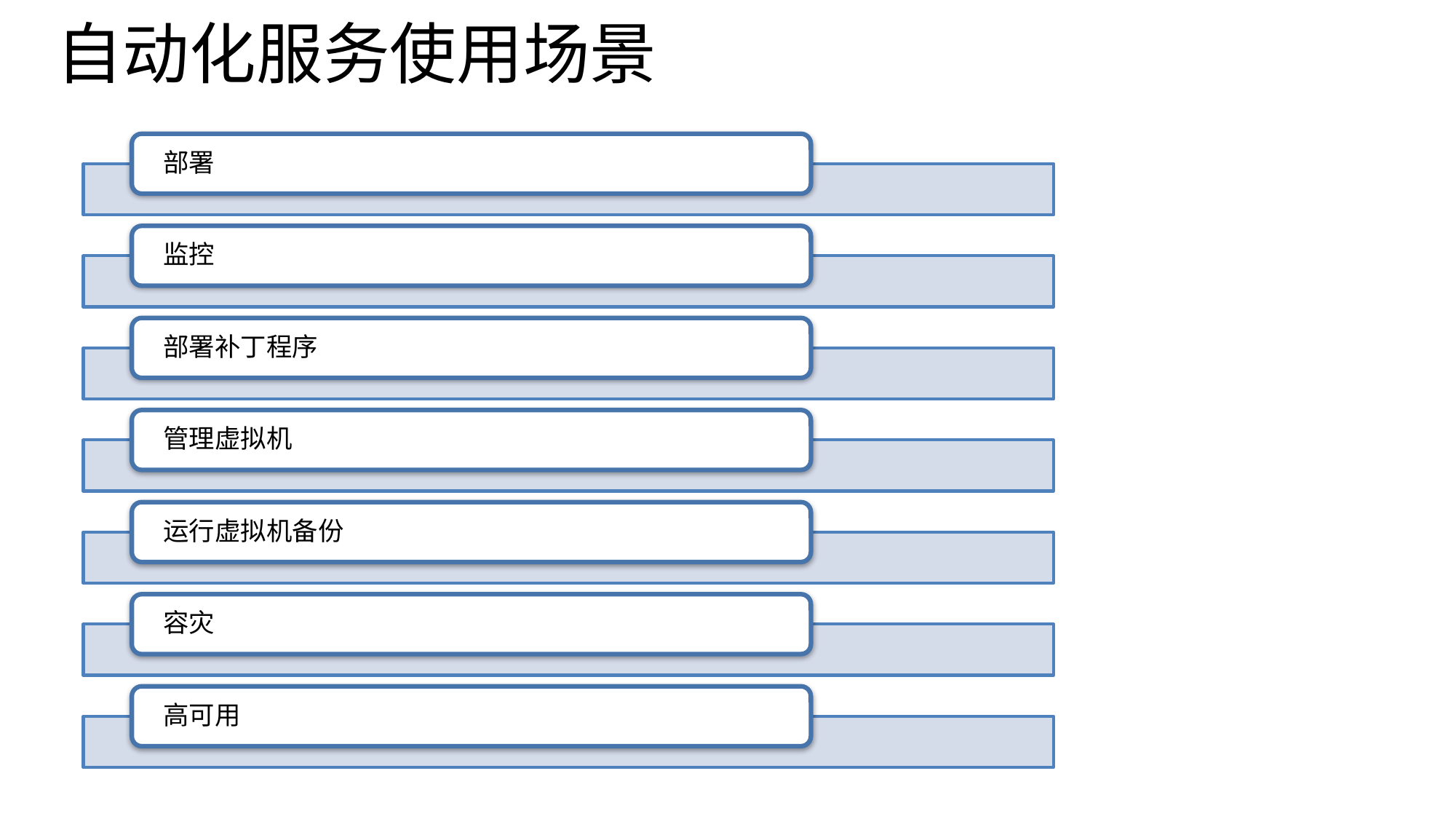

# 自动化服务使用场景
部署
监控
部署补丁程序
管理虚拟机
运行虚拟机备份
容灾
高可用